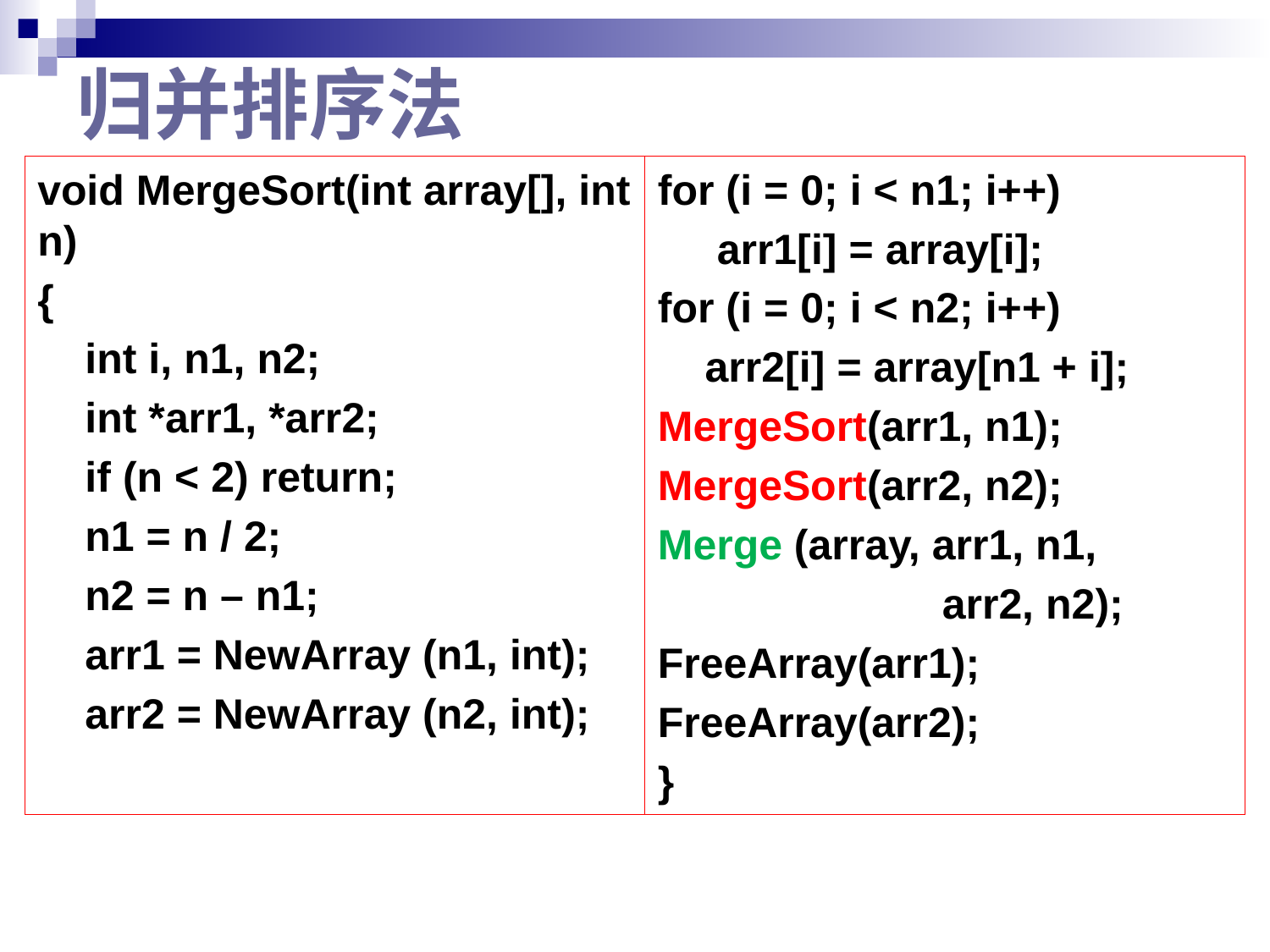

# 归并排序法
void MergeSort(int array[], int n)
{
    int i, n1, n2;
    int *arr1, *arr2;
    if (n < 2) return;
    n1 = n / 2;
    n2 = n – n1;
    arr1 = NewArray (n1, int);
    arr2 = NewArray (n2, int);

for (i = 0; i < n1; i++)
     arr1[i] = array[i];
for (i = 0; i < n2; i++)
    arr2[i] = array[n1 + i];
MergeSort(arr1, n1);
MergeSort(arr2, n2);
Merge (array, arr1, n1,
                        arr2, n2);
FreeArray(arr1);
FreeArray(arr2);
}